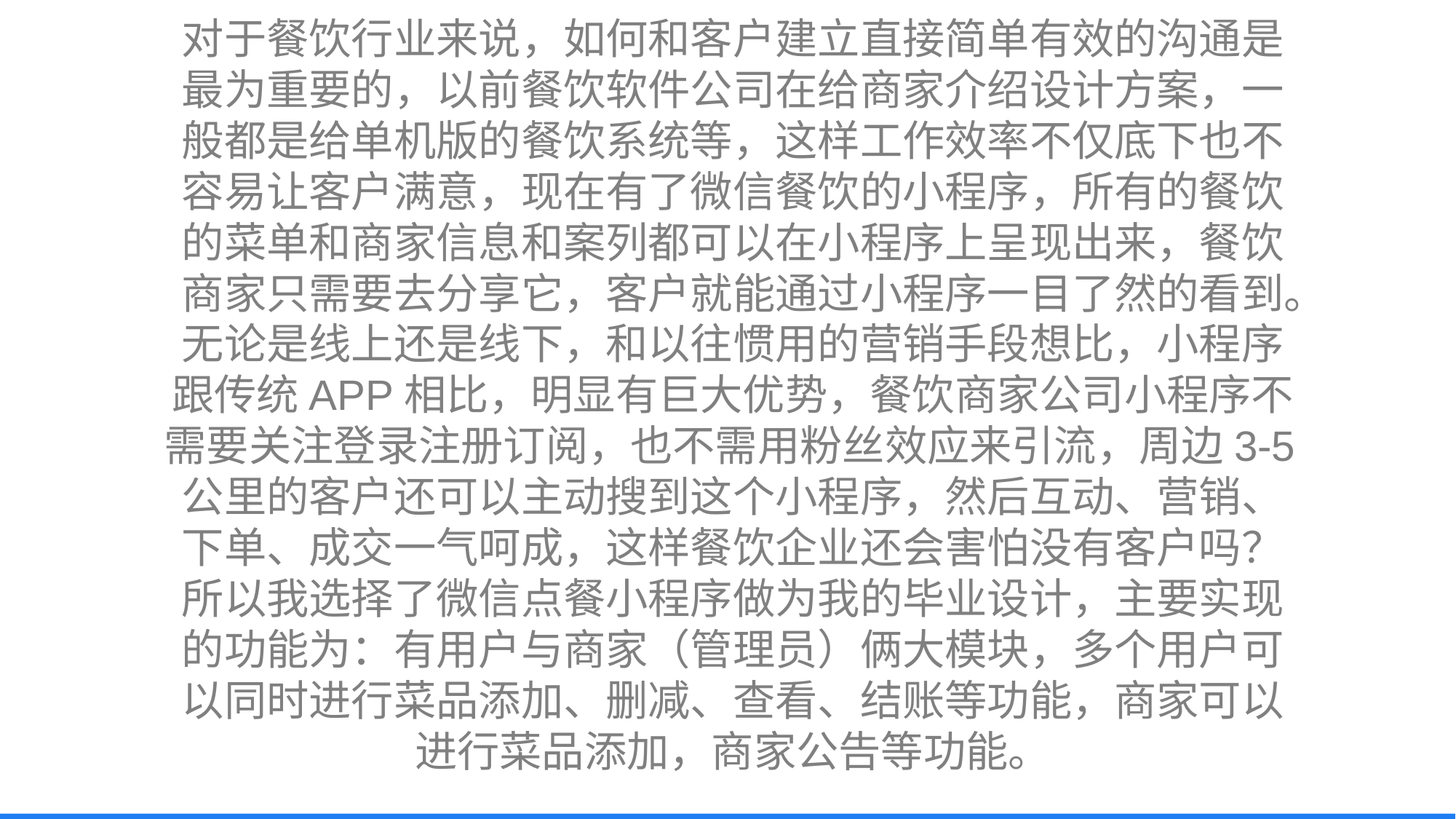

对于餐饮行业来说，如何和客户建立直接简单有效的沟通是最为重要的，以前餐饮软件公司在给商家介绍设计方案，一般都是给单机版的餐饮系统等，这样工作效率不仅底下也不容易让客户满意，现在有了微信餐饮的小程序，所有的餐饮的菜单和商家信息和案列都可以在小程序上呈现出来，餐饮商家只需要去分享它，客户就能通过小程序一目了然的看到。
无论是线上还是线下，和以往惯用的营销手段想比，小程序跟传统APP相比，明显有巨大优势，餐饮商家公司小程序不需要关注登录注册订阅，也不需用粉丝效应来引流，周边3-5公里的客户还可以主动搜到这个小程序，然后互动、营销、下单、成交一气呵成，这样餐饮企业还会害怕没有客户吗？
所以我选择了微信点餐小程序做为我的毕业设计，主要实现的功能为：有用户与商家（管理员）俩大模块，多个用户可以同时进行菜品添加、删减、查看、结账等功能，商家可以进行菜品添加，商家公告等功能。